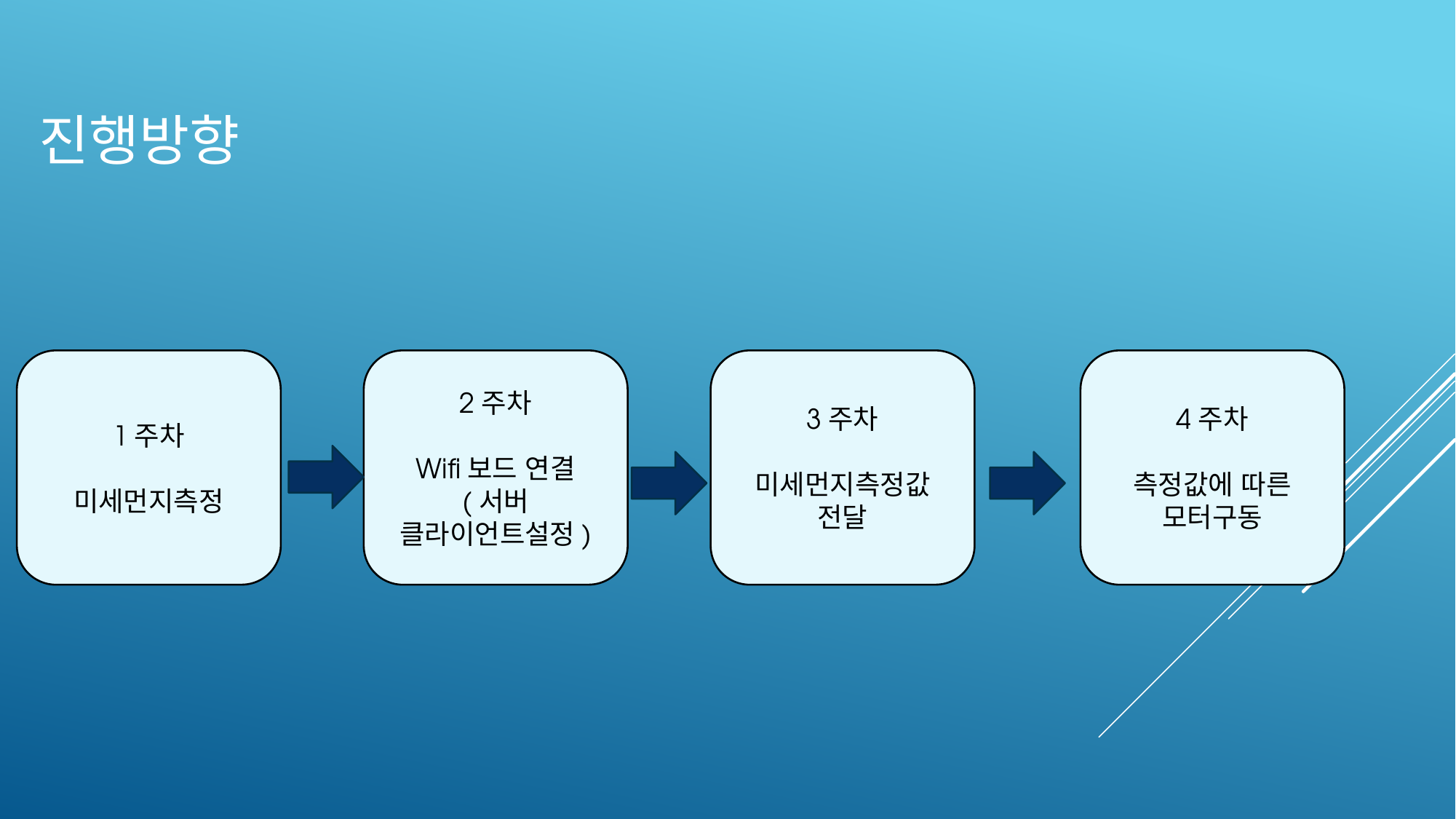

# 진행방향
1주차

미세먼지측정
2주차

Wifi보드 연결
(서버 클라이언트설정)
3주차

미세먼지측정값 전달
4주차

측정값에 따른
모터구동